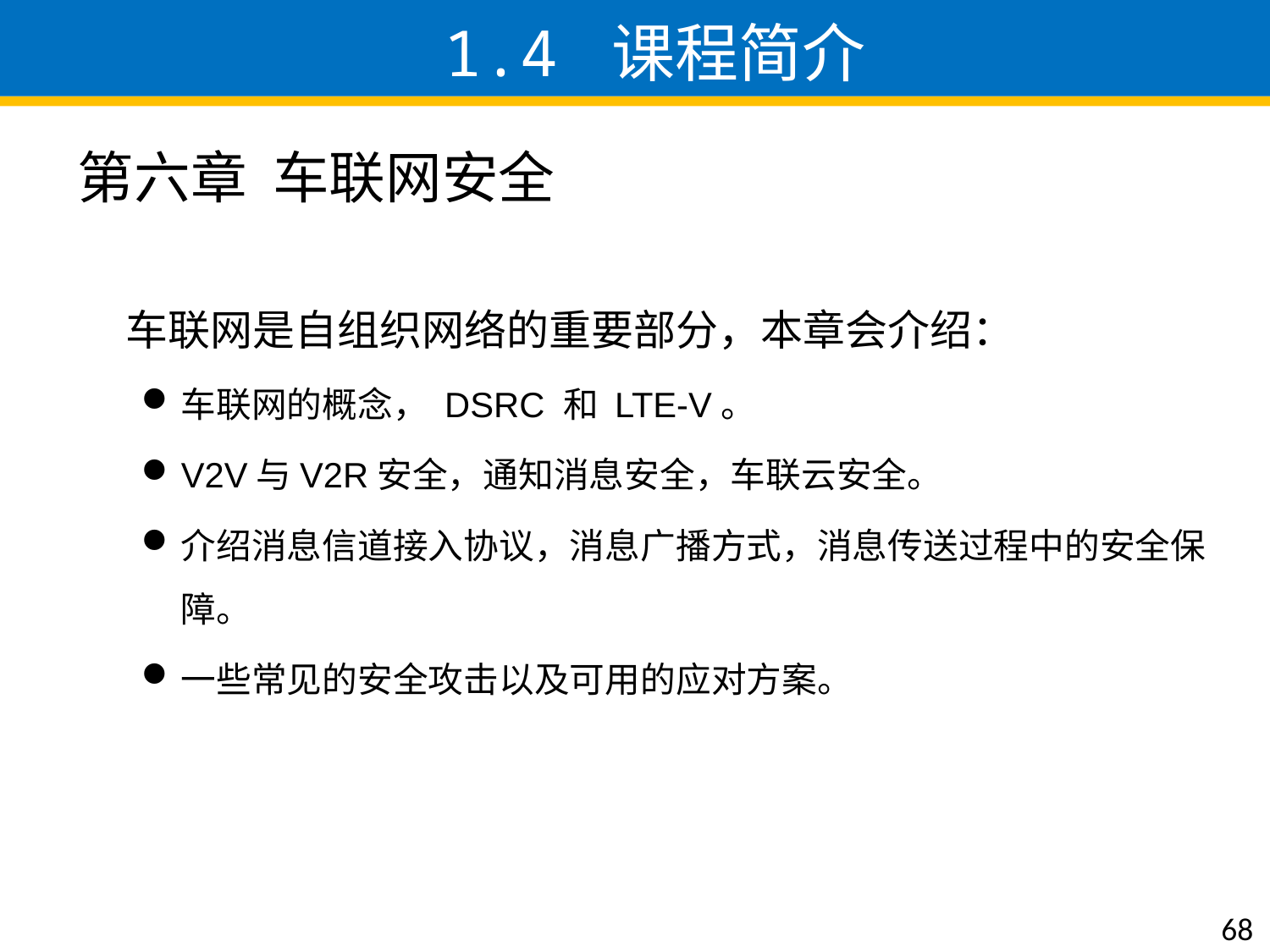

# 1.4 课程简介
第六章  车联网安全

    车联网是自组织网络的重要部分，本章会介绍：
车联网的概念， DSRC 和 LTE-V。
V2V与V2R安全，通知消息安全，车联云安全。
介绍消息信道接入协议，消息广播方式，消息传送过程中的安全保障。
一些常见的安全攻击以及可用的应对方案。

68